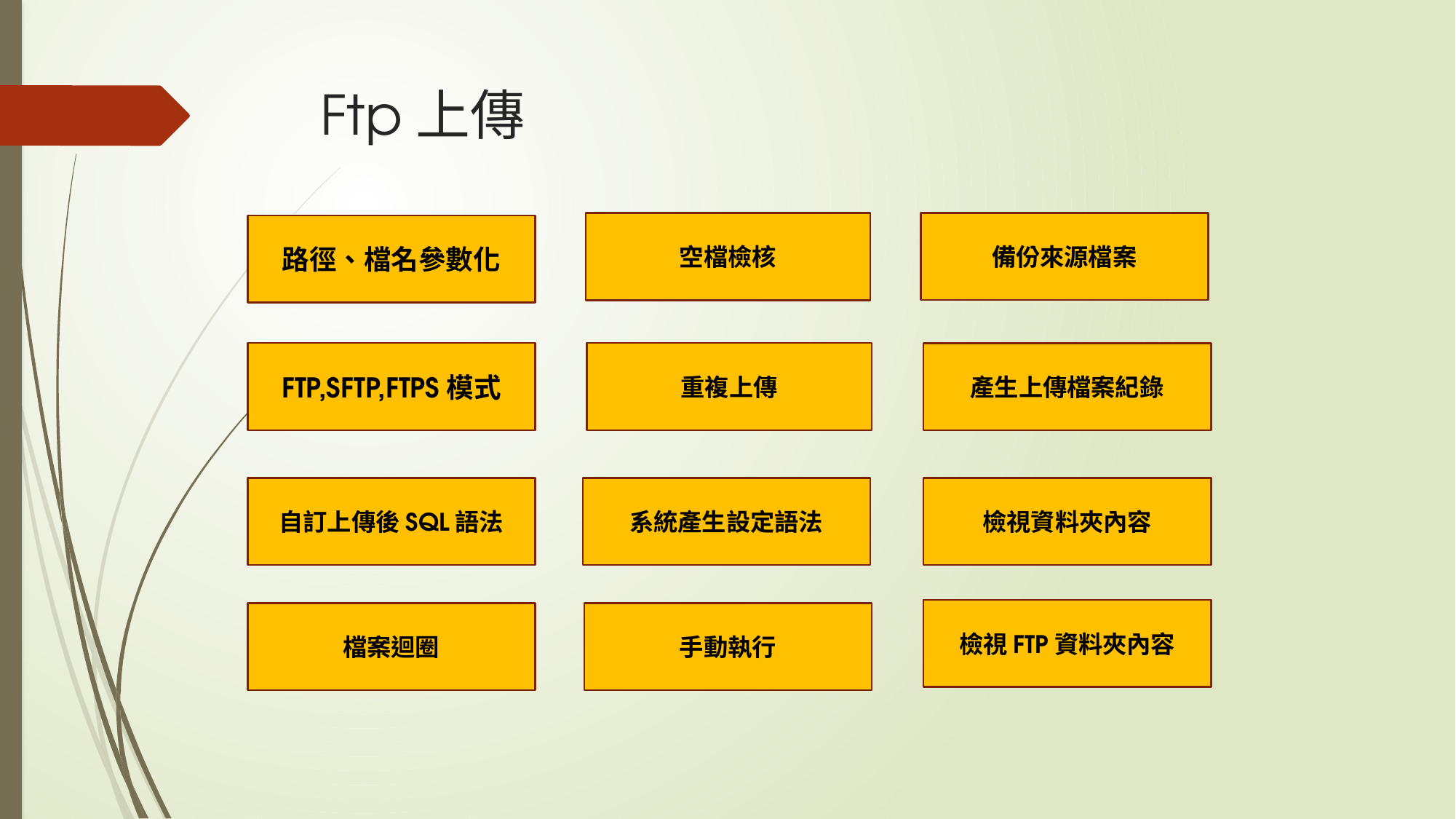

# Ftp上傳
備份來源檔案
空檔檢核
路徑、檔名參數化
FTP,SFTP,FTPS模式
重複上傳
產生上傳檔案紀錄
自訂上傳後SQL語法
系統產生設定語法
檢視資料夾內容
檢視FTP資料夾內容
檔案迴圈
手動執行